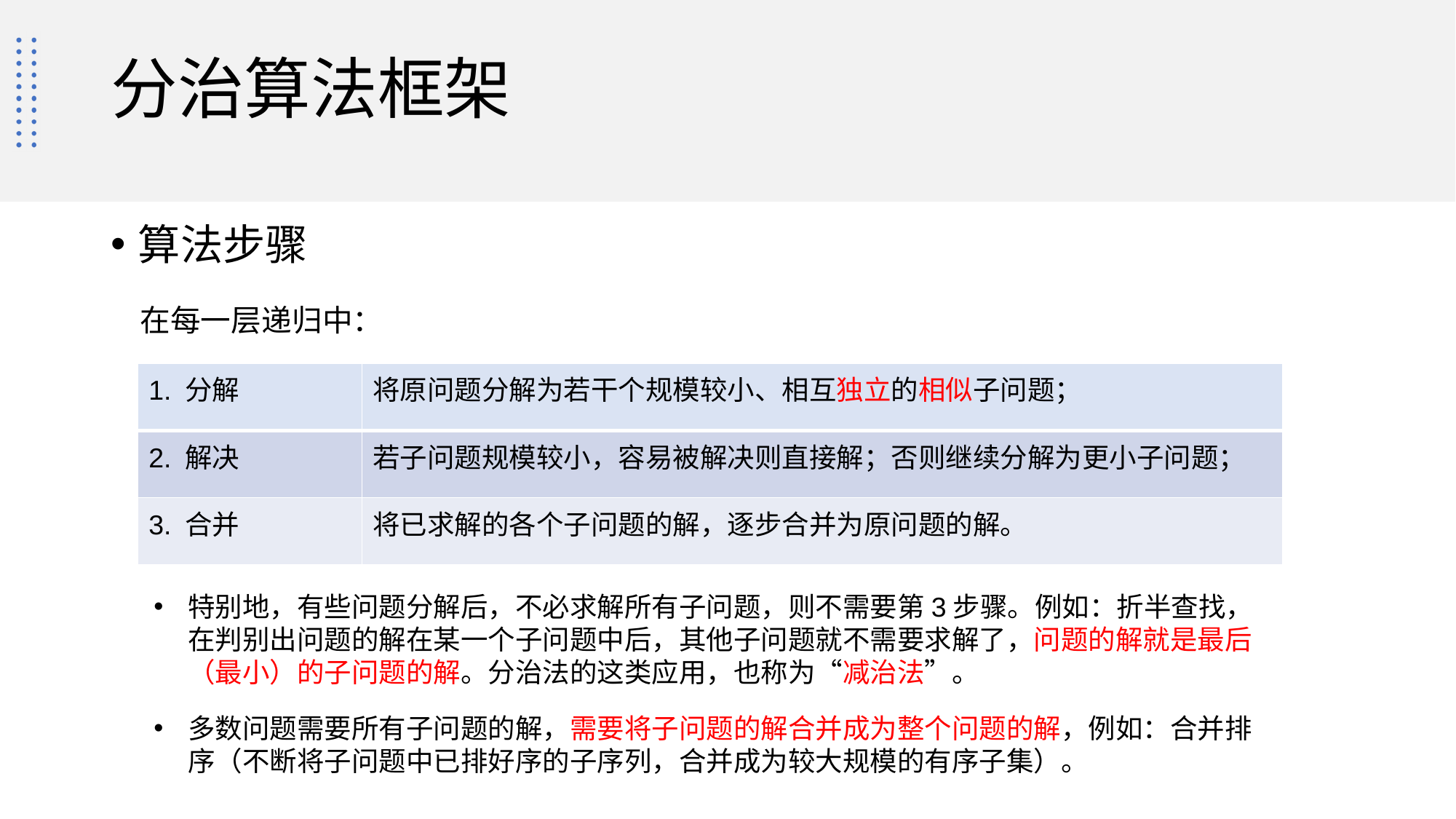

# 分治算法框架
算法步骤
在每一层递归中：
| 1. 分解 | 将原问题分解为若干个规模较小、相互独立的相似子问题； |
| --- | --- |
| 2. 解决 | 若子问题规模较小，容易被解决则直接解；否则继续分解为更小子问题； |
| 3. 合并 | 将已求解的各个子问题的解，逐步合并为原问题的解。 |
特别地，有些问题分解后，不必求解所有子问题，则不需要第3步骤。例如：折半查找，在判别出问题的解在某一个子问题中后，其他子问题就不需要求解了，问题的解就是最后（最小）的子问题的解。分治法的这类应用，也称为“减治法”。
多数问题需要所有子问题的解，需要将子问题的解合并成为整个问题的解，例如：合并排序（不断将子问题中已排好序的子序列，合并成为较大规模的有序子集）。